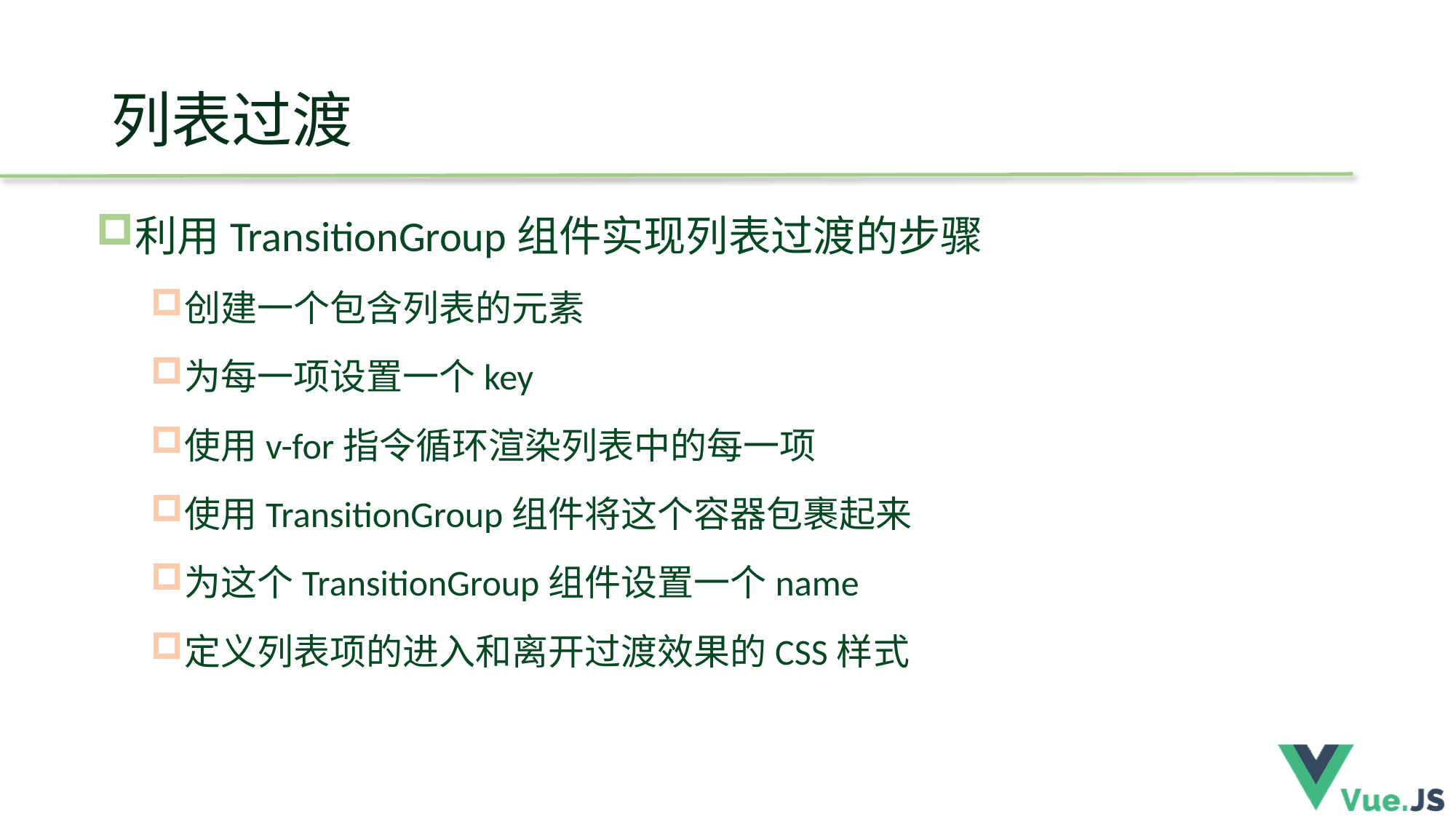

# 列表过渡
利用TransitionGroup组件实现列表过渡的步骤
创建一个包含列表的元素
为每一项设置一个key
使用v-for指令循环渲染列表中的每一项
使用TransitionGroup组件将这个容器包裹起来
为这个TransitionGroup组件设置一个name
定义列表项的进入和离开过渡效果的CSS样式